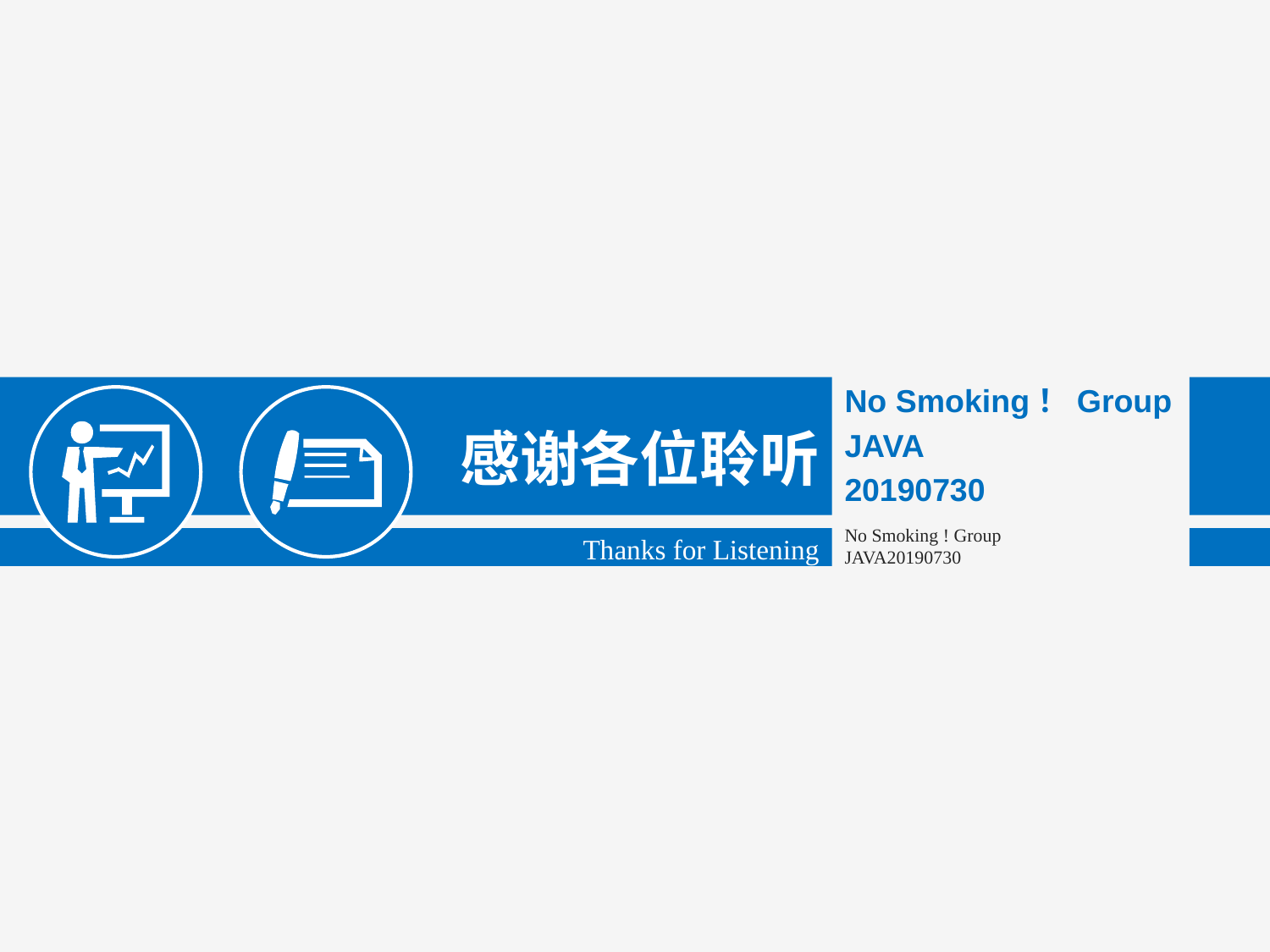

No Smoking！Group

感谢各位聆听
Thanks for Listening

JAVA
20190730
No Smoking ! Group
JAVA20190730